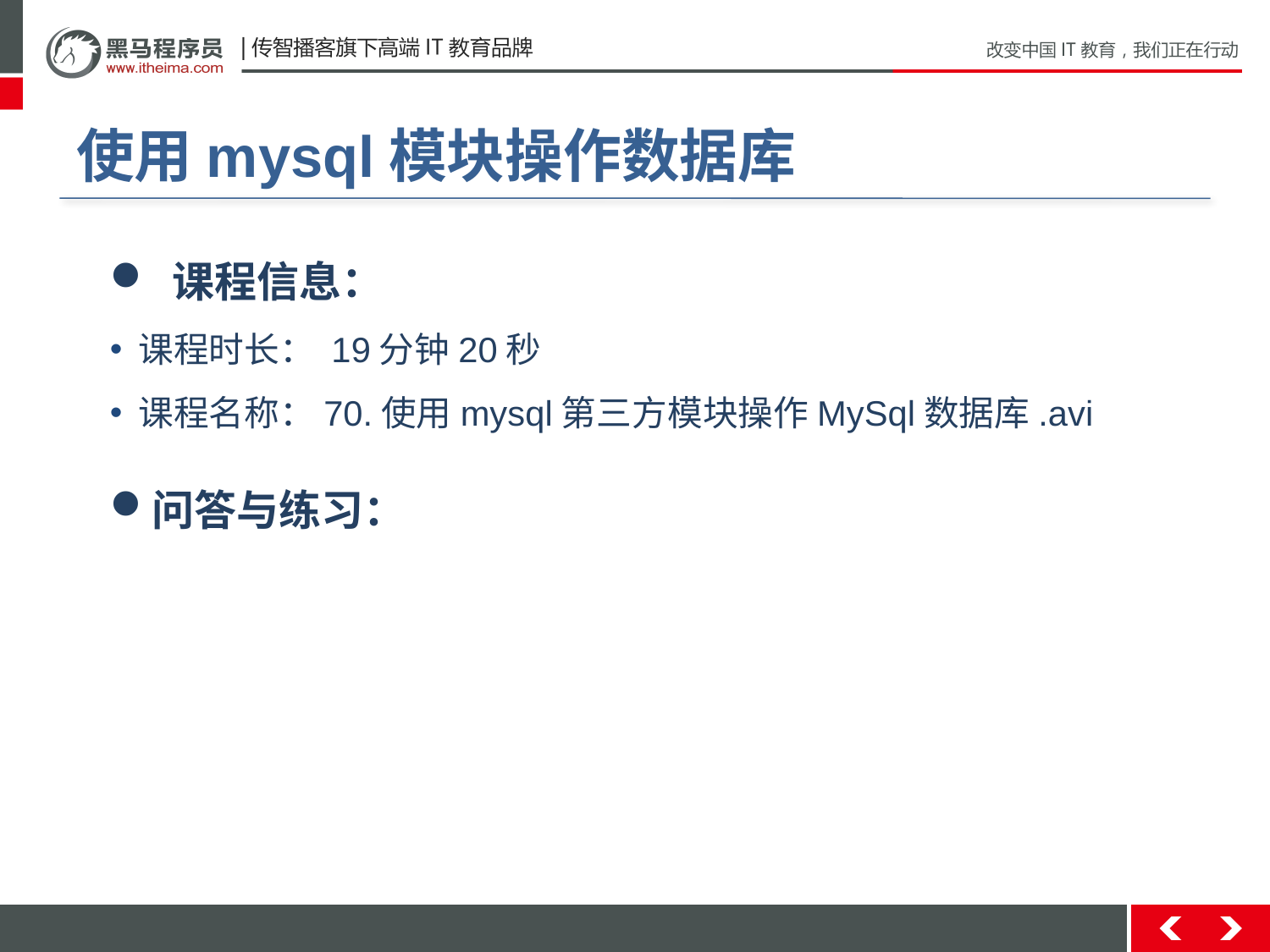

# 使用mysql模块操作数据库
 课程信息：
 课程时长： 19分钟20秒
 课程名称：70.使用mysql第三方模块操作MySql数据库.avi
问答与练习：